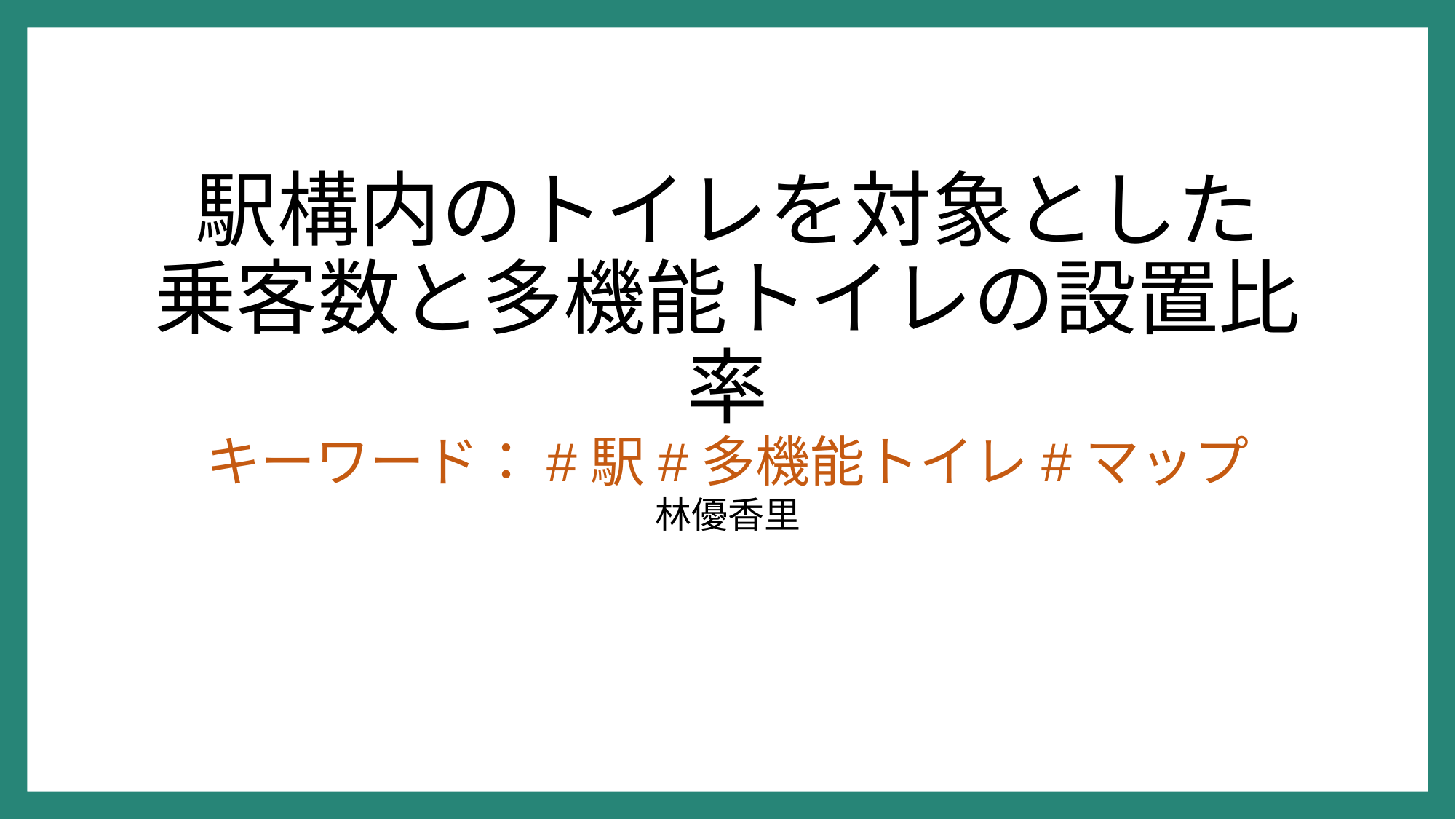

# 駅構内のトイレを対象とした 乗客数と多機能トイレの設置比率 キーワード：#駅#多機能トイレ#マップ
林優香里